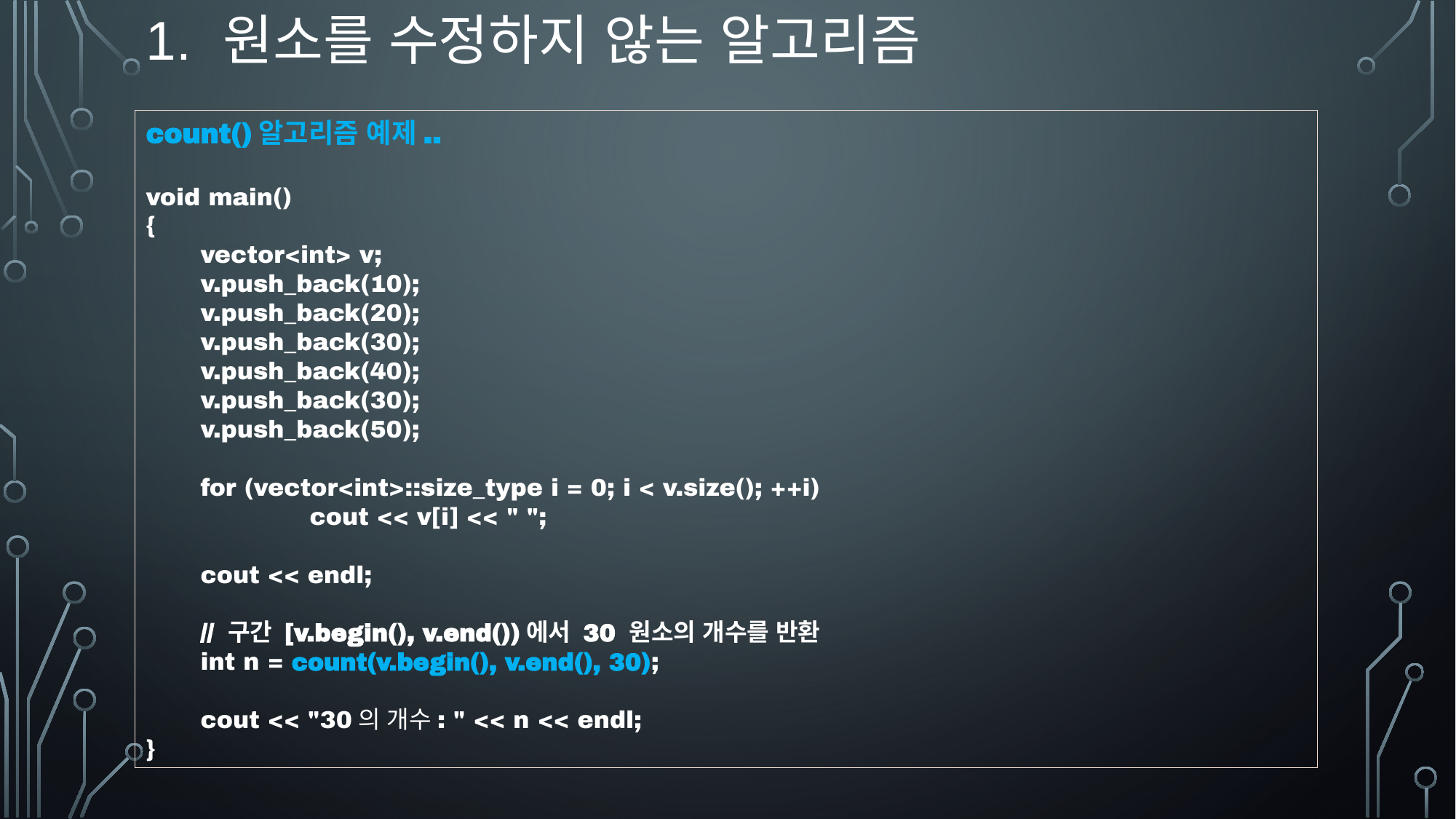

# 1. 원소를 수정하지 않는 알고리즘
count()알고리즘 예제..

void main()
{
vector<int> v;
v.push_back(10);
v.push_back(20);
v.push_back(30);
v.push_back(40);
v.push_back(30);
v.push_back(50);

for (vector<int>::size_type i = 0; i < v.size(); ++i)
	cout << v[i] << " ";

cout << endl;

// 구간 [v.begin(), v.end())에서 30 원소의 개수를 반환
int n = count(v.begin(), v.end(), 30);

cout << "30의 개수: " << n << endl;
}